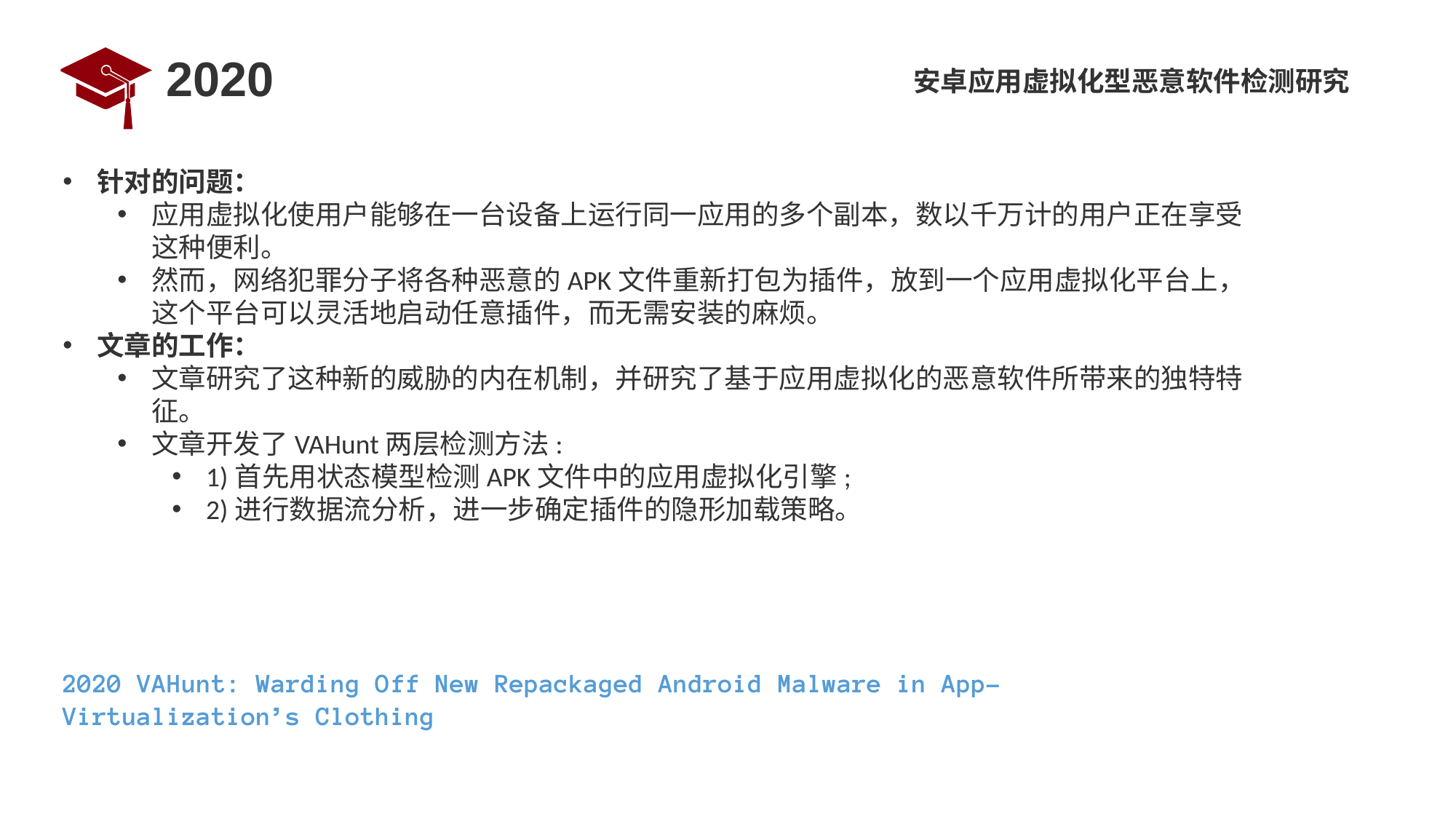

# 2020
安卓应用虚拟化型恶意软件检测研究
针对的问题：
应用虚拟化使用户能够在一台设备上运行同一应用的多个副本，数以千万计的用户正在享受这种便利。
然而，网络犯罪分子将各种恶意的APK文件重新打包为插件，放到一个应用虚拟化平台上，这个平台可以灵活地启动任意插件，而无需安装的麻烦。
文章的工作：
文章研究了这种新的威胁的内在机制，并研究了基于应用虚拟化的恶意软件所带来的独特特征。
文章开发了VAHunt两层检测方法:
1)首先用状态模型检测APK文件中的应用虚拟化引擎;
2)进行数据流分析，进一步确定插件的隐形加载策略。
2020 VAHunt: Warding Off New Repackaged Android Malware in App-Virtualization’s Clothing